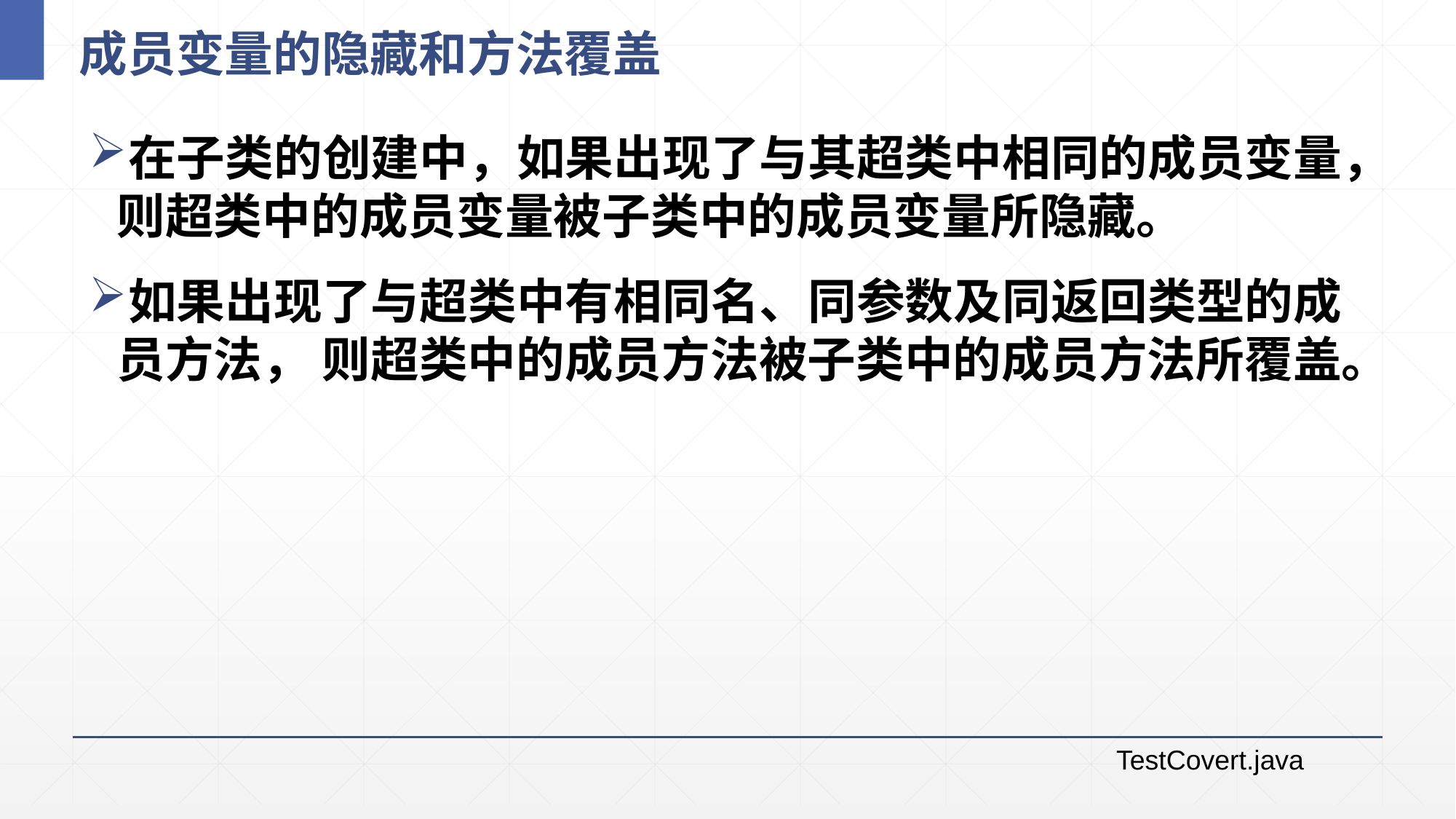

# 成员变量的隐藏和方法覆盖
在子类的创建中，如果出现了与其超类中相同的成员变量，则超类中的成员变量被子类中的成员变量所隐藏。
如果出现了与超类中有相同名、同参数及同返回类型的成员方法， 则超类中的成员方法被子类中的成员方法所覆盖。

TestCovert.java